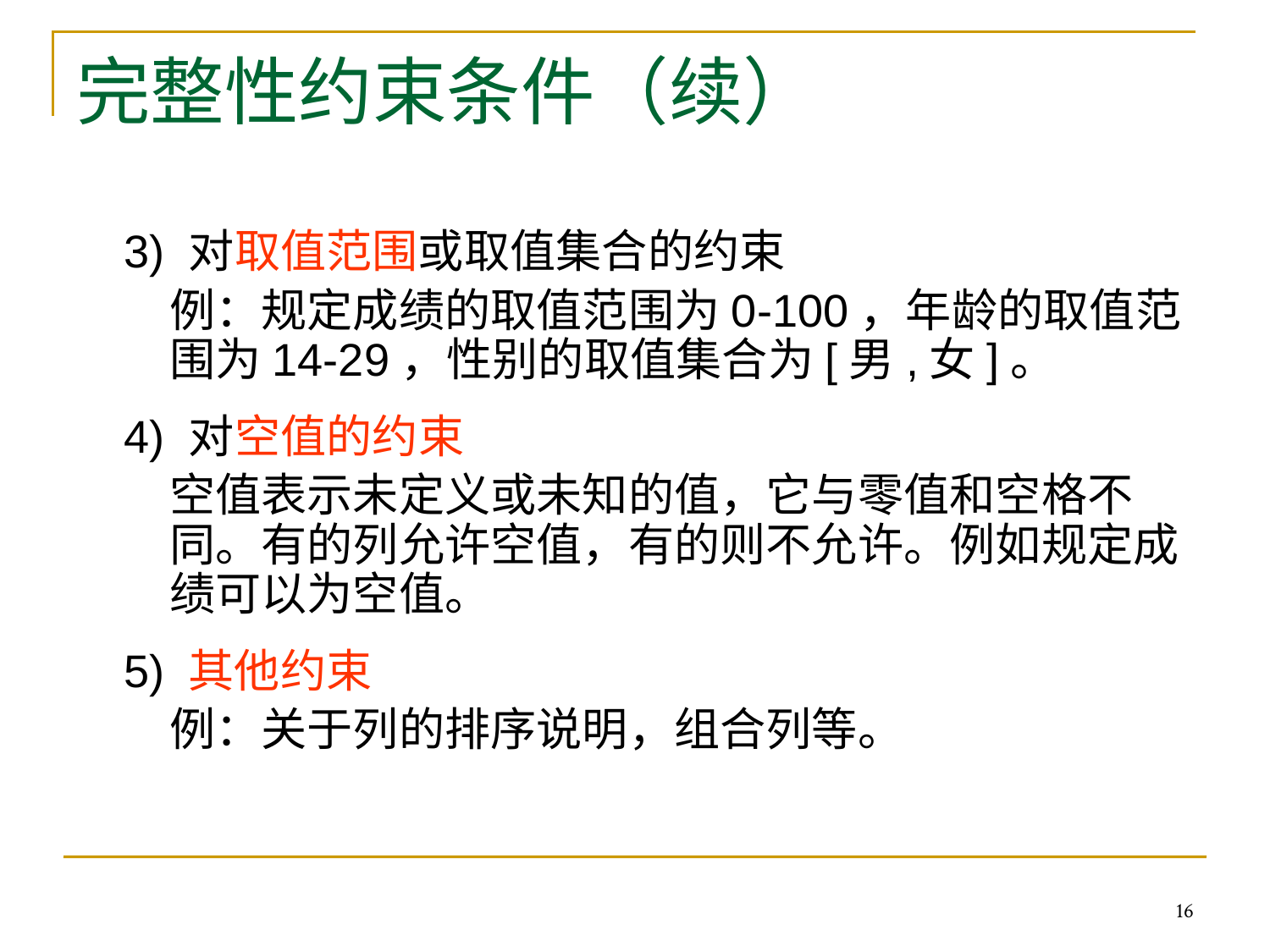

# 完整性约束条件（续）
3) 对取值范围或取值集合的约束
	例：规定成绩的取值范围为0-100，年龄的取值范围为14-29，性别的取值集合为[男,女]。
4) 对空值的约束
	空值表示未定义或未知的值，它与零值和空格不同。有的列允许空值，有的则不允许。例如规定成绩可以为空值。
5) 其他约束
	例：关于列的排序说明，组合列等。
16